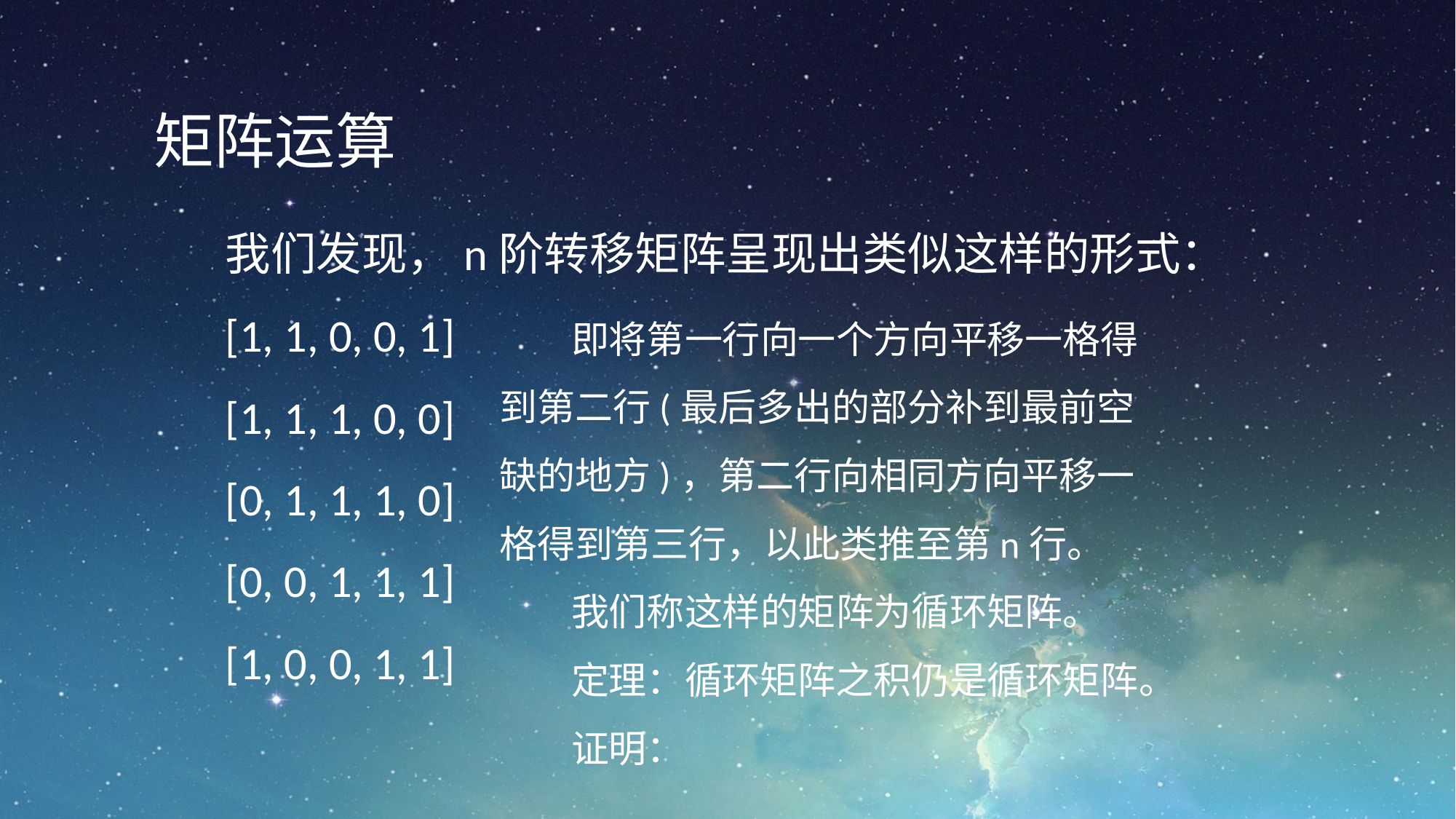

矩阵运算
我们发现，n阶转移矩阵呈现出类似这样的形式：
[1, 1, 0, 0, 1]
[1, 1, 1, 0, 0]
[0, 1, 1, 1, 0]
[0, 0, 1, 1, 1]
[1, 0, 0, 1, 1]
即将第一行向一个方向平移一格得到第二行(最后多出的部分补到最前空缺的地方)，第二行向相同方向平移一格得到第三行，以此类推至第n行。
我们称这样的矩阵为循环矩阵。
定理：循环矩阵之积仍是循环矩阵。
证明：